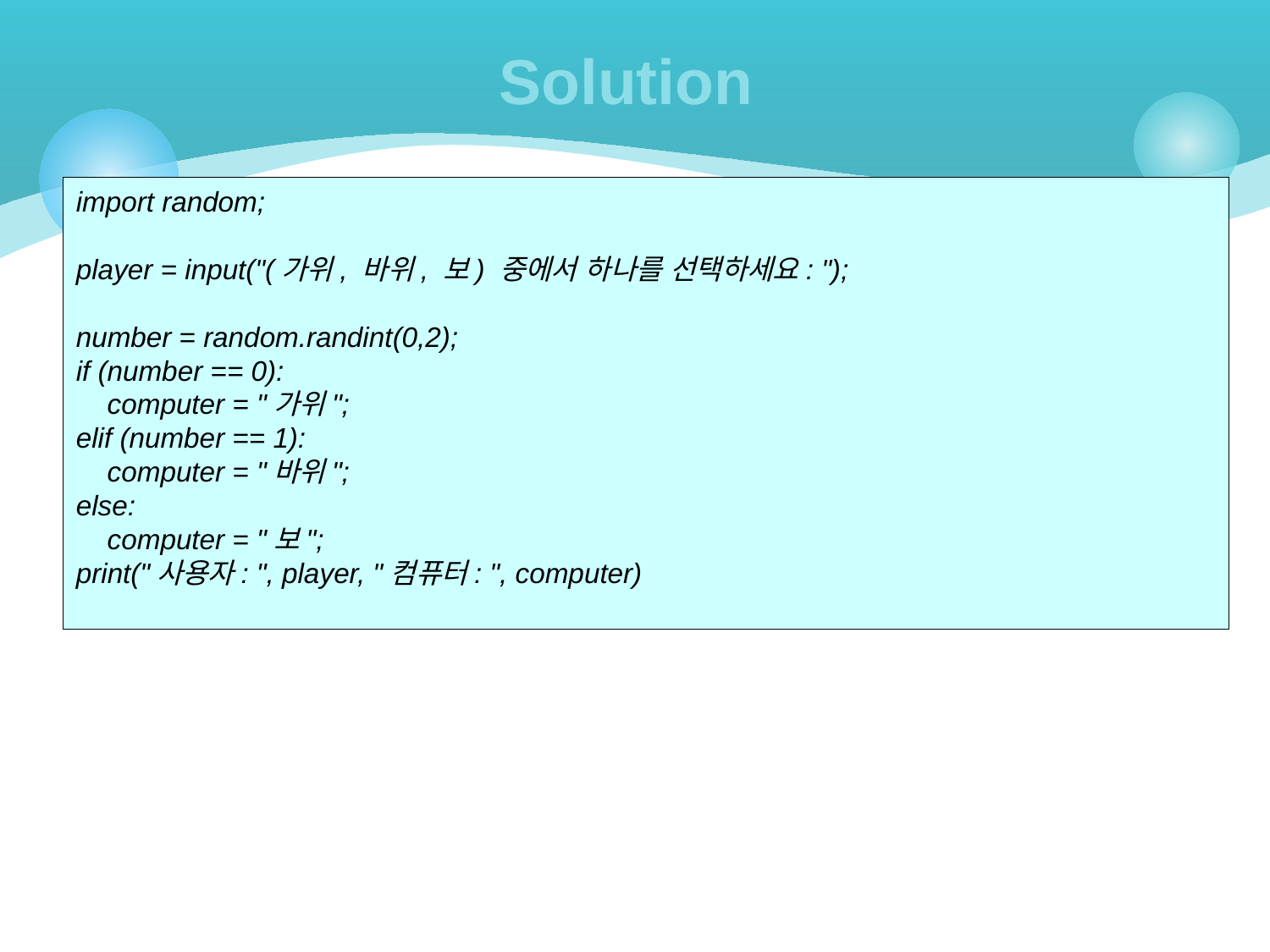

# Solution
import random;

player = input("(가위, 바위, 보) 중에서 하나를 선택하세요: ");

number = random.randint(0,2);
if (number == 0):
    computer = "가위";
elif (number == 1):
    computer = "바위";
else:
    computer = "보";
print("사용자: ", player, "컴퓨터: ", computer)